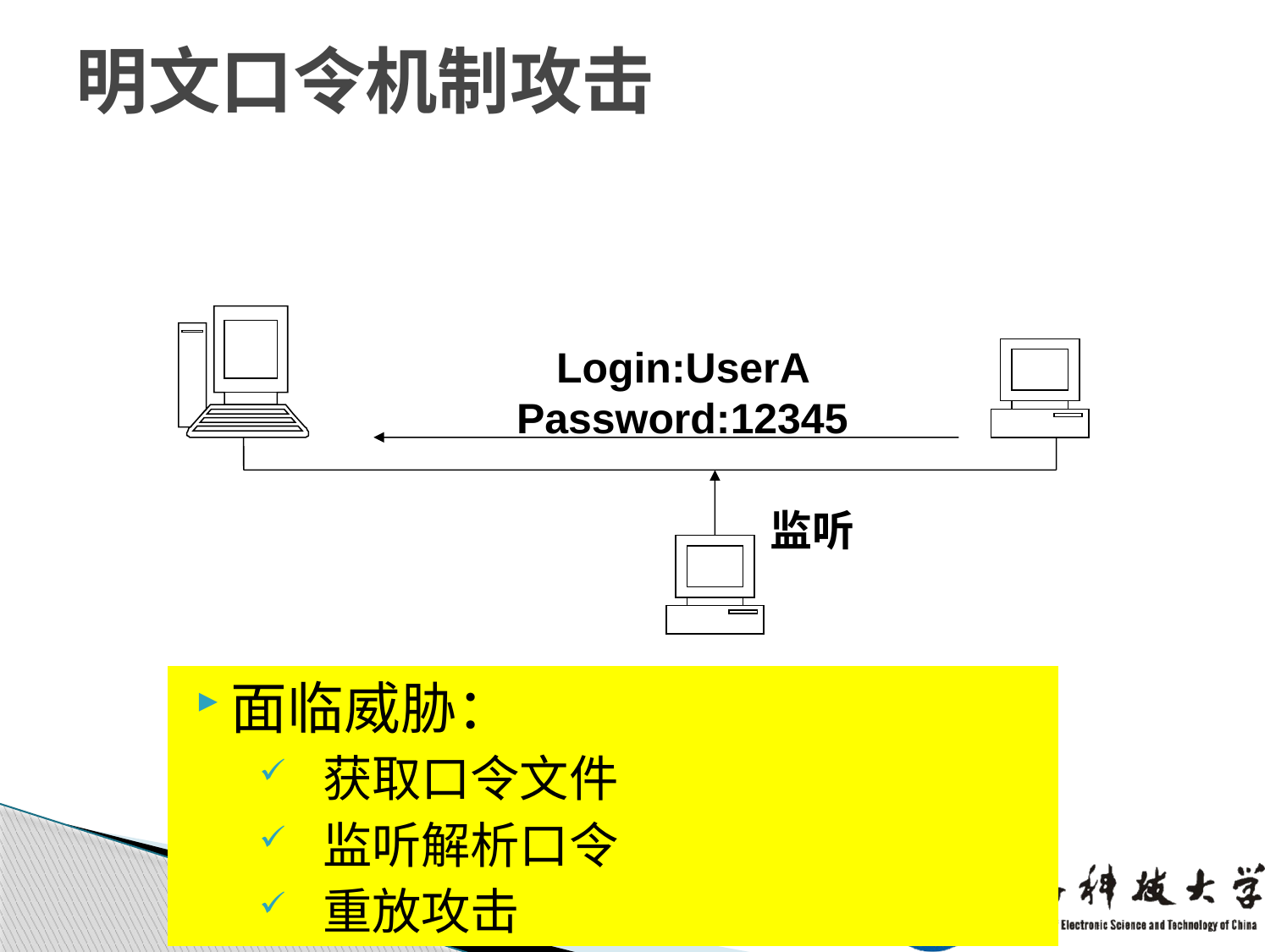

# 明文口令机制攻击

Login:UserA Password:12345

监听

面临威胁：
获取口令文件
监听解析口令
重放攻击
18